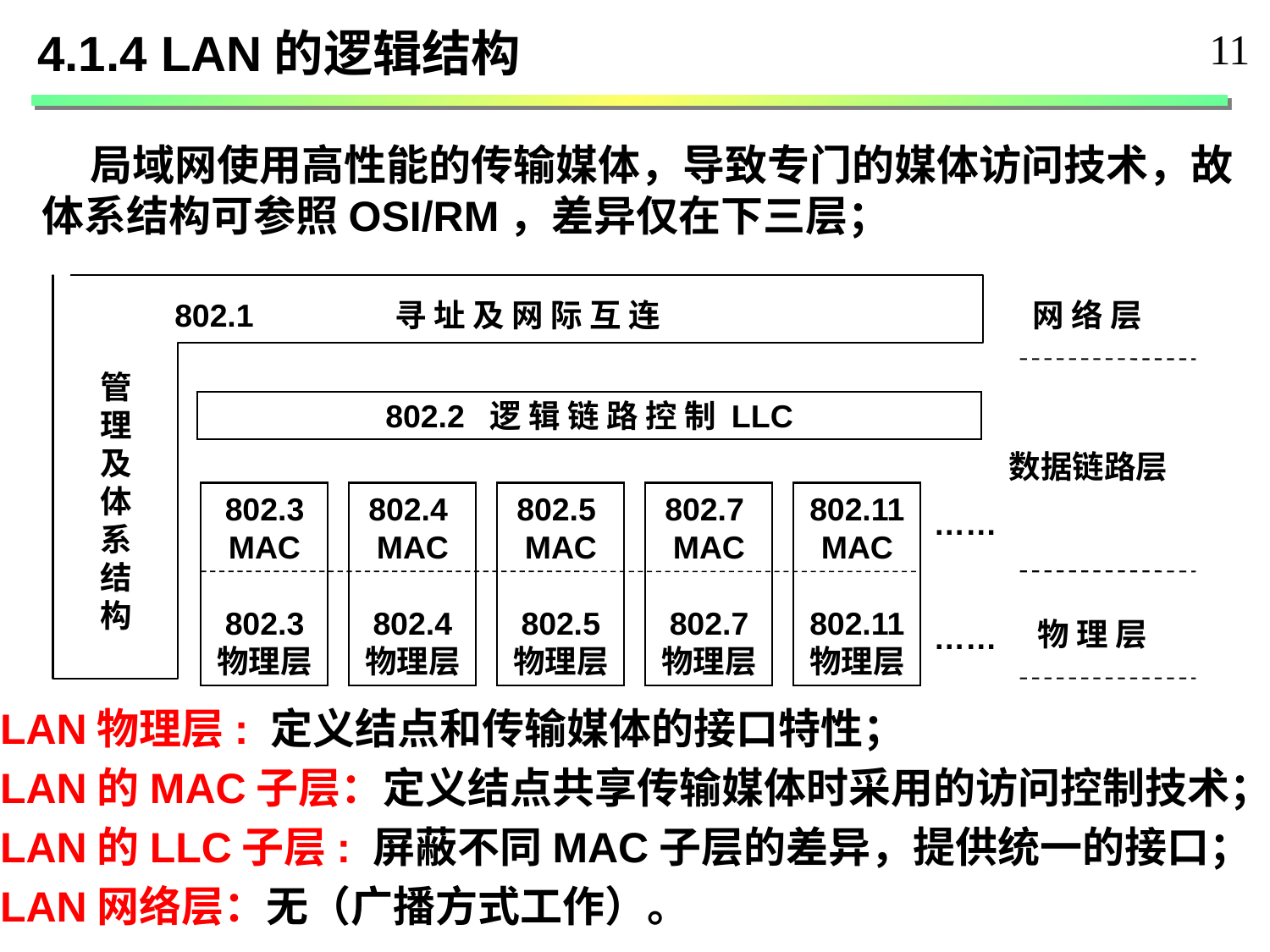

4.1.4 LAN的逻辑结构
11

    局域网使用高性能的传输媒体，导致专门的媒体访问技术，故体系结构可参照OSI/RM，差异仅在下三层；

802.1               寻 址 及 网 际 互 连
 网 络 层

管
理
及
体
系
结
构

802.2  逻 辑 链 路 控 制 LLC
数据链路层
802.3
MAC

802.3
物理层
802.4
MAC

802.4
物理层
802.5
MAC

802.5
物理层
802.7
MAC

802.7
物理层
802.11
MAC

802.11
物理层
……

……

   物 理 层

LAN物理层: 定义结点和传输媒体的接口特性；
LAN的MAC子层：定义结点共享传输媒体时采用的访问控制技术；
LAN的LLC子层: 屏蔽不同MAC子层的差异，提供统一的接口；
LAN网络层：无（广播方式工作）。